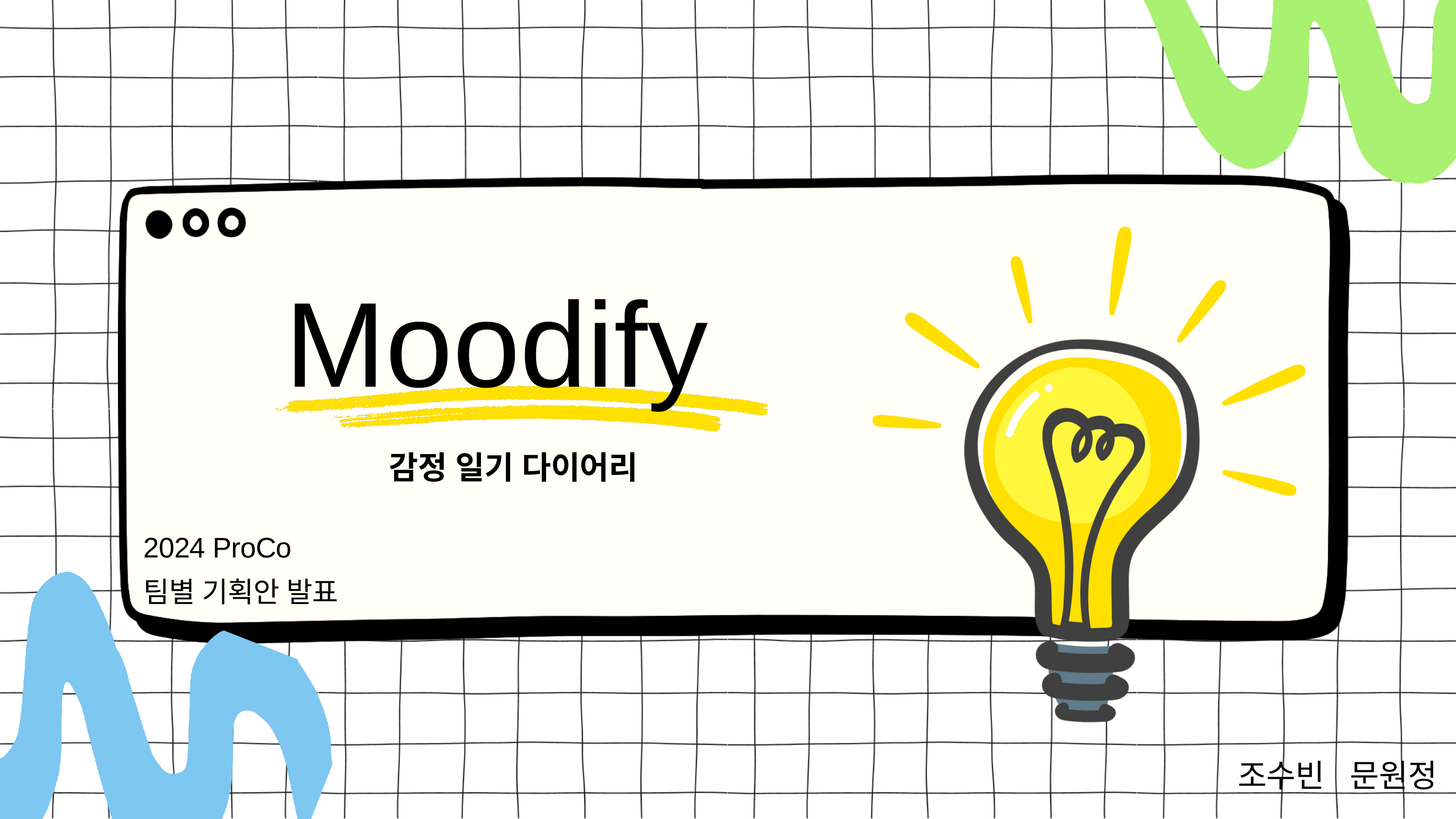

Moodify

감정 일기 다이어리
2024 ProCo
팀별 기획안 발표

조수빈   문원정